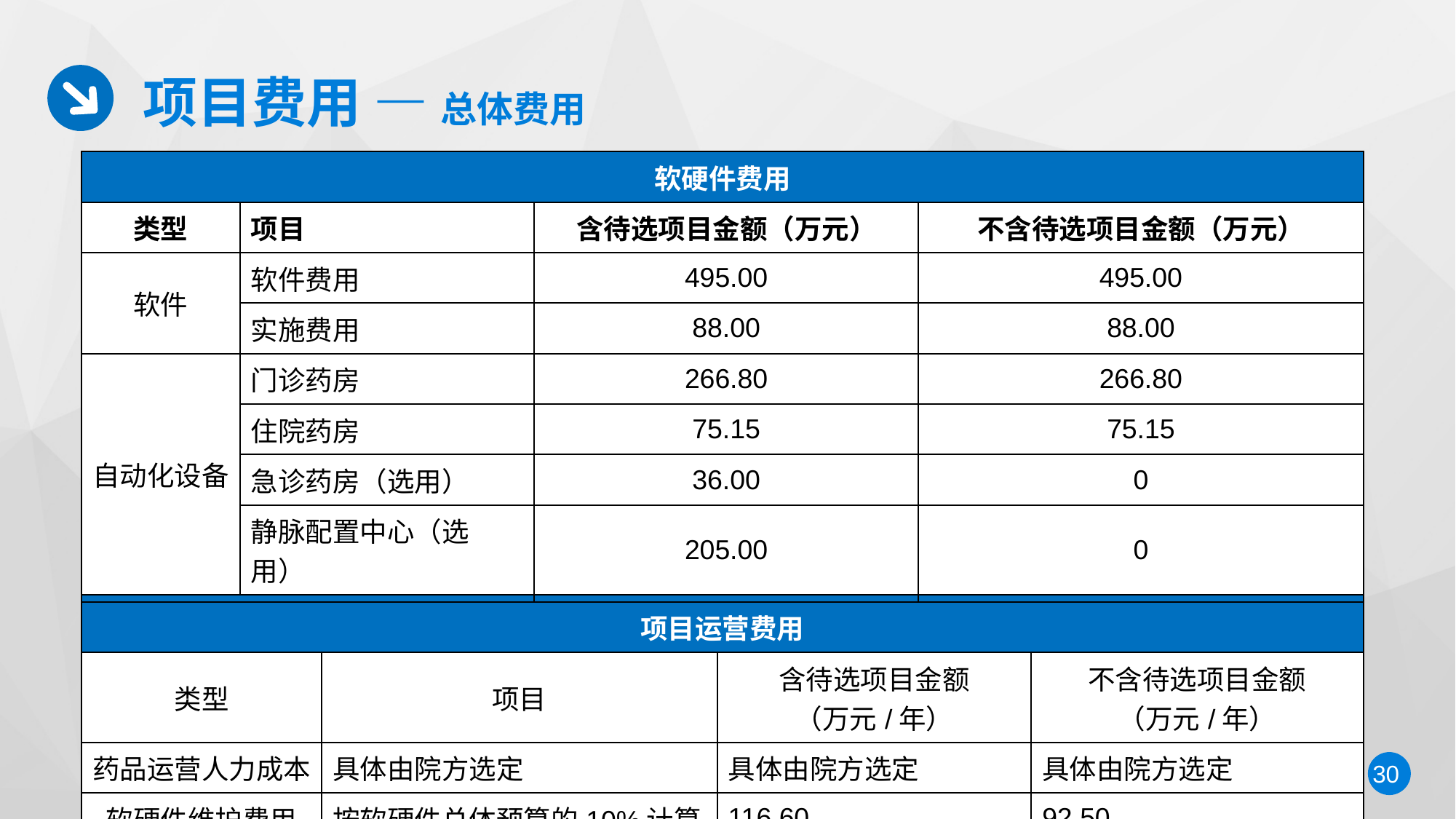

项目费用 — 总体费用
| 软硬件费用 |  |  |  |
| --- | --- | --- | --- |
| 类型 | 项目 | 含待选项目金额（万元） | 不含待选项目金额（万元） |
| 软件 | 软件费用 | 495.00 | 495.00 |
|  | 实施费用 | 88.00 | 88.00 |
| 自动化设备 | 门诊药房 | 266.80 | 266.80 |
|  | 住院药房 | 75.15 | 75.15 |
|  | 急诊药房（选用） | 36.00 | 0 |
|  | 静脉配置中心（选用） | 205.00 | 0 |
| 总价 |  | 1165.95 | 924.95 |
| 项目运营费用 |  |  |  |
| --- | --- | --- | --- |
| 类型 | 项目 | 含待选项目金额 （万元/年） | 不含待选项目金额 （万元/年） |
| 药品运营人力成本 | 具体由院方选定 | 具体由院方选定 | 具体由院方选定 |
| 软硬件维护费用 | 按软硬件总体预算的10%计算 | 116.60 | 92.50 |